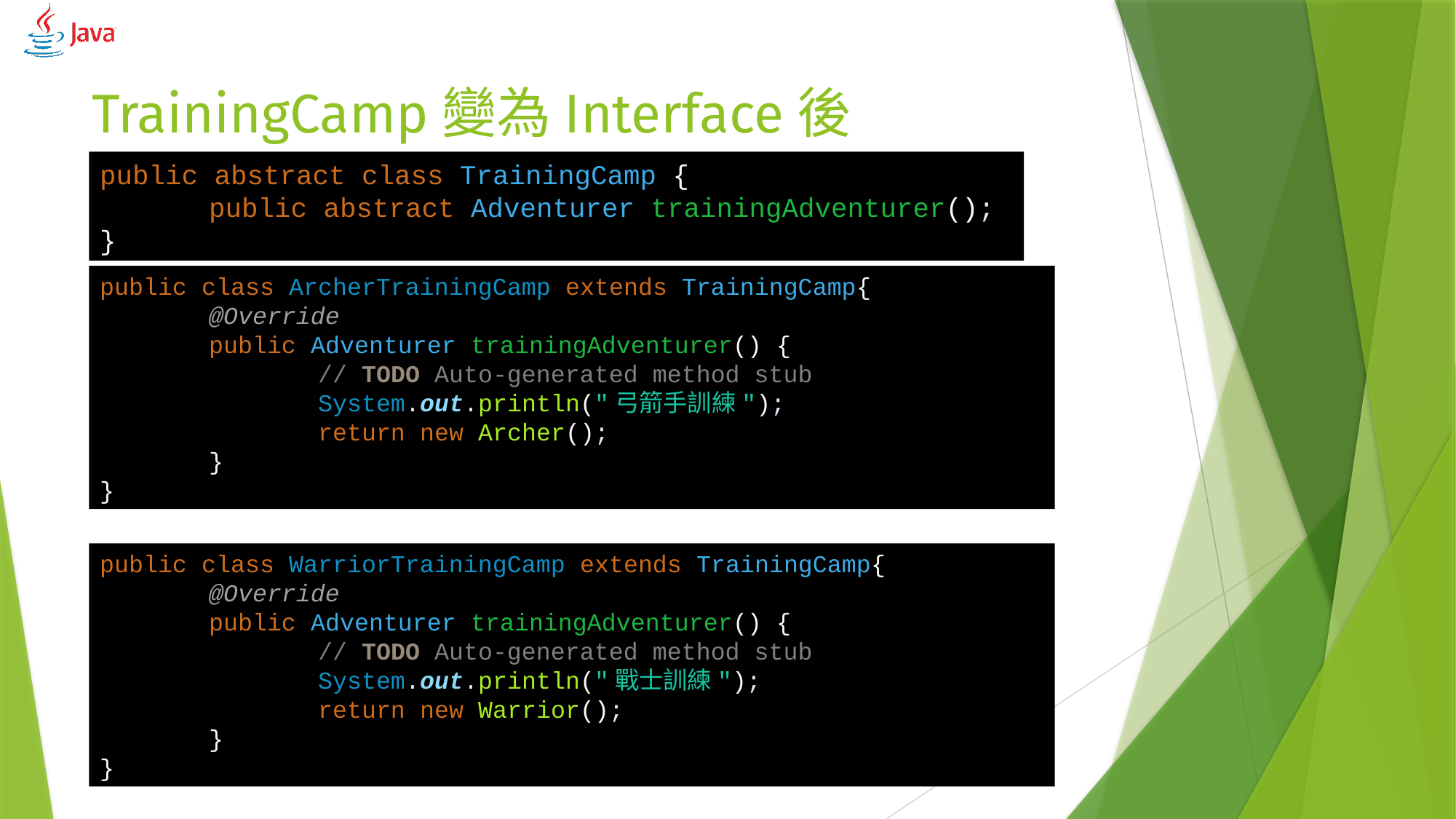

# TrainingCamp變為Interface後
public abstract class TrainingCamp {
	public abstract Adventurer trainingAdventurer();
}
public class ArcherTrainingCamp extends TrainingCamp{
	@Override
	public Adventurer trainingAdventurer() {
		// TODO Auto-generated method stub
		System.out.println("弓箭手訓練");
		return new Archer();
	}
}
public class WarriorTrainingCamp extends TrainingCamp{
	@Override
	public Adventurer trainingAdventurer() {
		// TODO Auto-generated method stub
		System.out.println("戰士訓練");
		return new Warrior();
	}
}